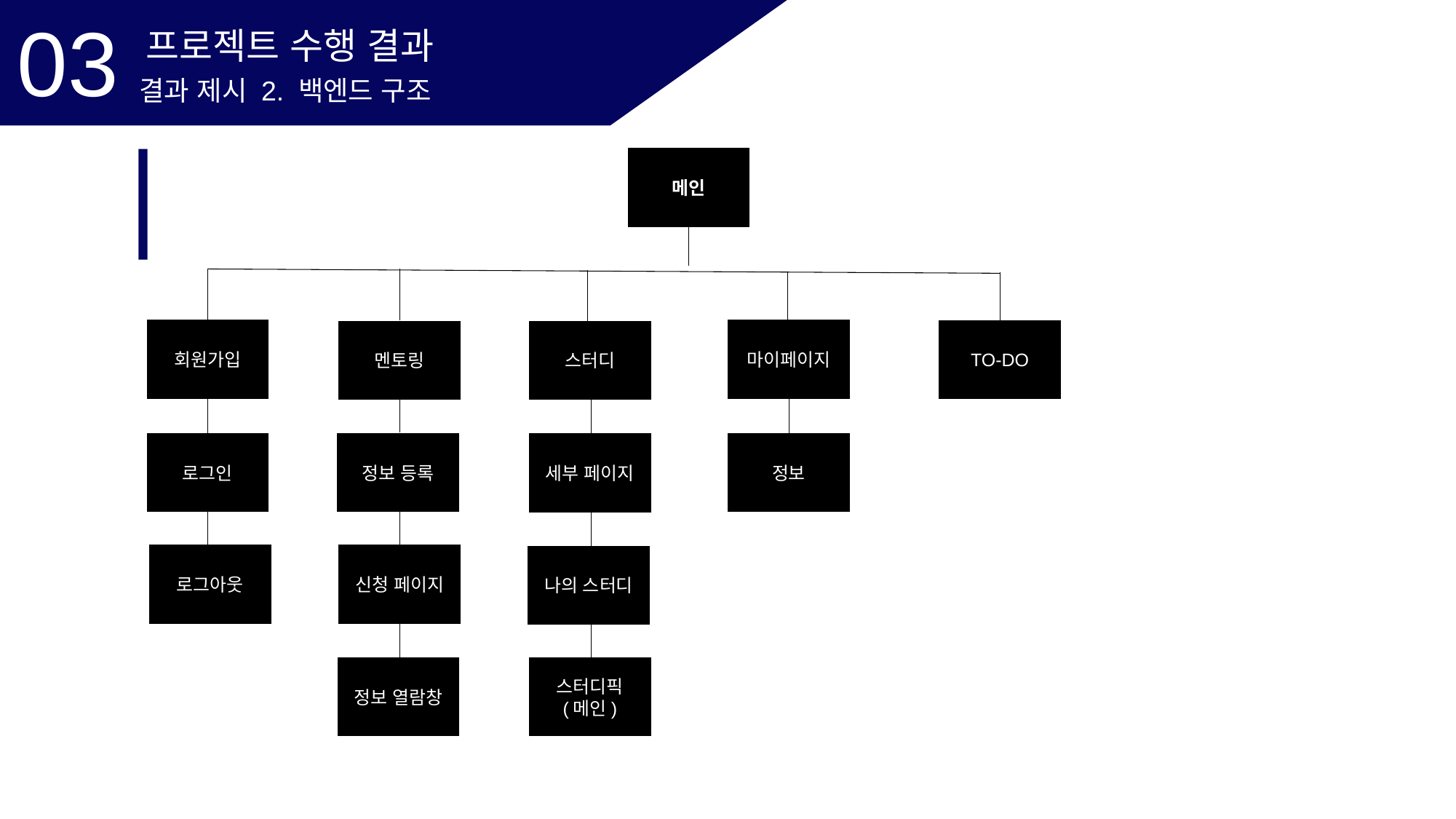

03

프로젝트 수행 결과
결과 제시 2. 백엔드 구조

메인
회원가입
마이페이지
TO-DO
멘토링
스터디
로그인
정보 등록
정보
세부 페이지
로그아웃
신청 페이지
나의 스터디
정보 열람창
스터디픽
(메인)